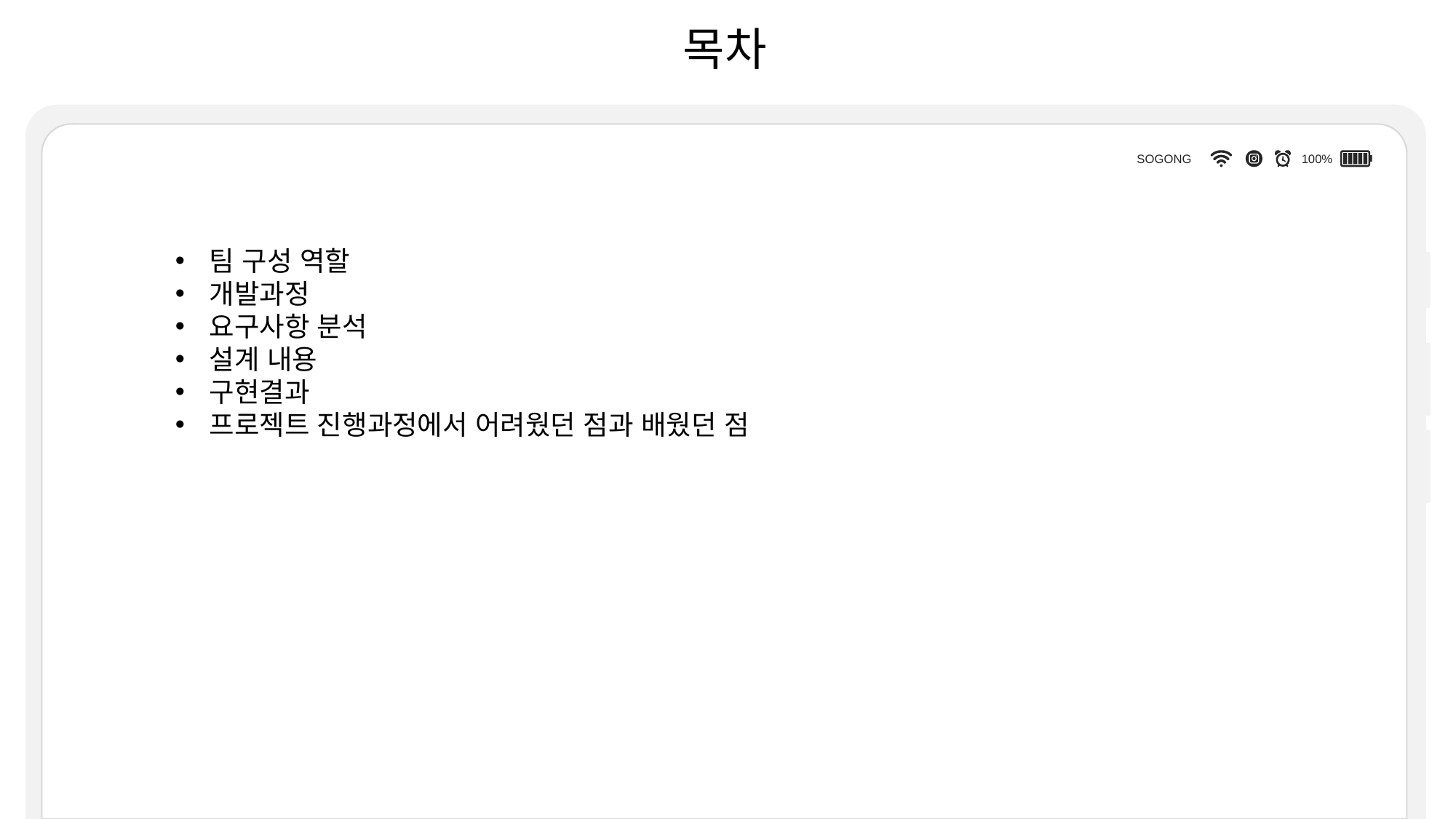

목차

SOGONG
100%

팀 구성 역할
개발과정
요구사항 분석
설계 내용
구현결과
프로젝트 진행과정에서 어려웠던 점과 배웠던 점